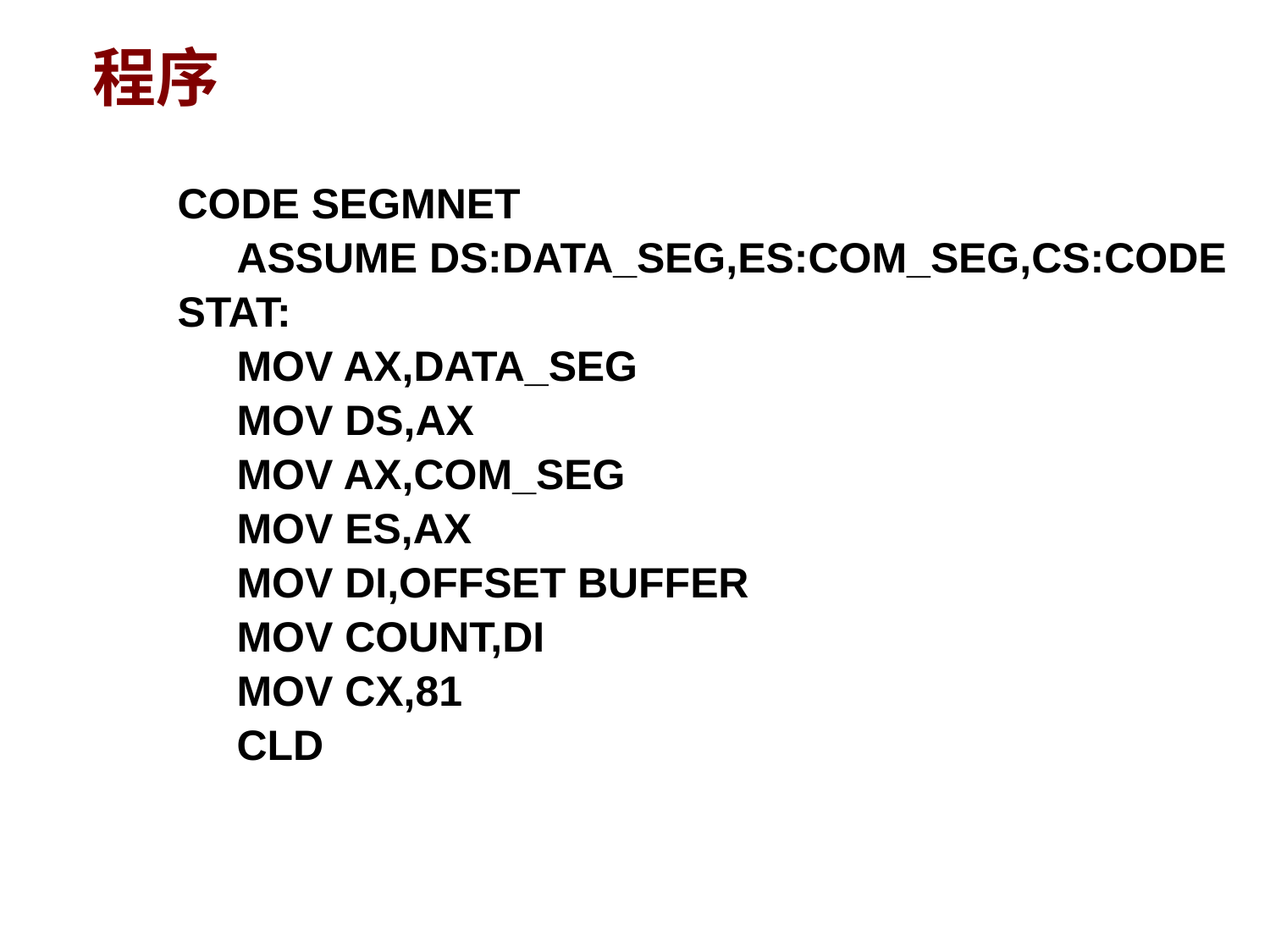

# 程序
CODE SEGMNET
     ASSUME DS:DATA_SEG,ES:COM_SEG,CS:CODE
STAT:
     MOV AX,DATA_SEG
     MOV DS,AX
     MOV AX,COM_SEG
     MOV ES,AX
     MOV DI,OFFSET BUFFER
     MOV COUNT,DI
     MOV CX,81
     CLD